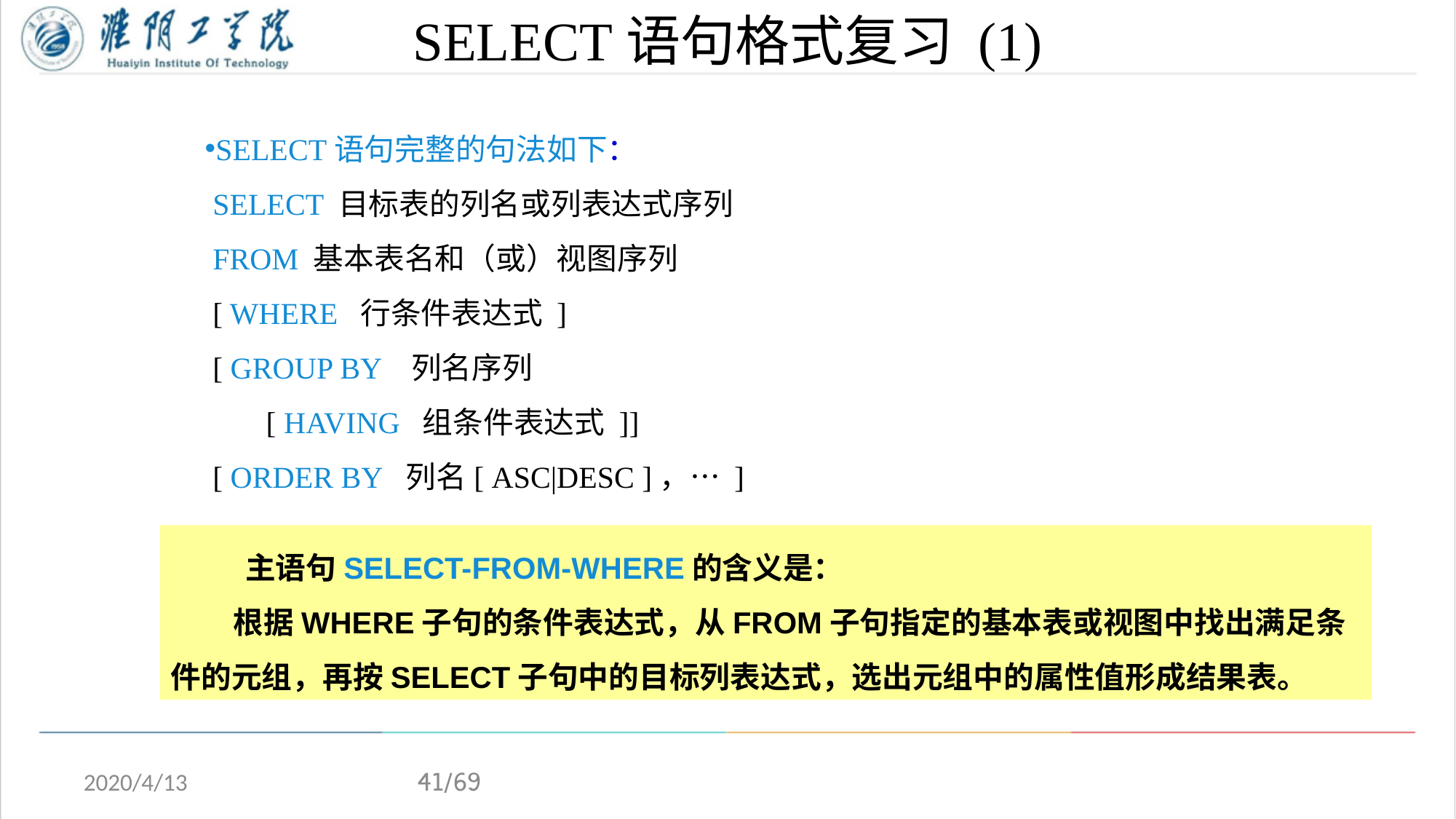

# SELECT语句格式复习 (1)
SELECT语句完整的句法如下：
 SELECT 目标表的列名或列表达式序列
 FROM 基本表名和（或）视图序列
 [ WHERE  行条件表达式 ]
 [ GROUP BY   列名序列
        [ HAVING  组条件表达式 ]]
 [ ORDER BY  列名[ ASC|DESC ]，… ]

          主语句SELECT-FROM-WHERE的含义是：
        根据WHERE子句的条件表达式，从FROM子句指定的基本表或视图中找出满足条件的元组，再按SELECT子句中的目标列表达式，选出元组中的属性值形成结果表。
41/69
2020/4/13